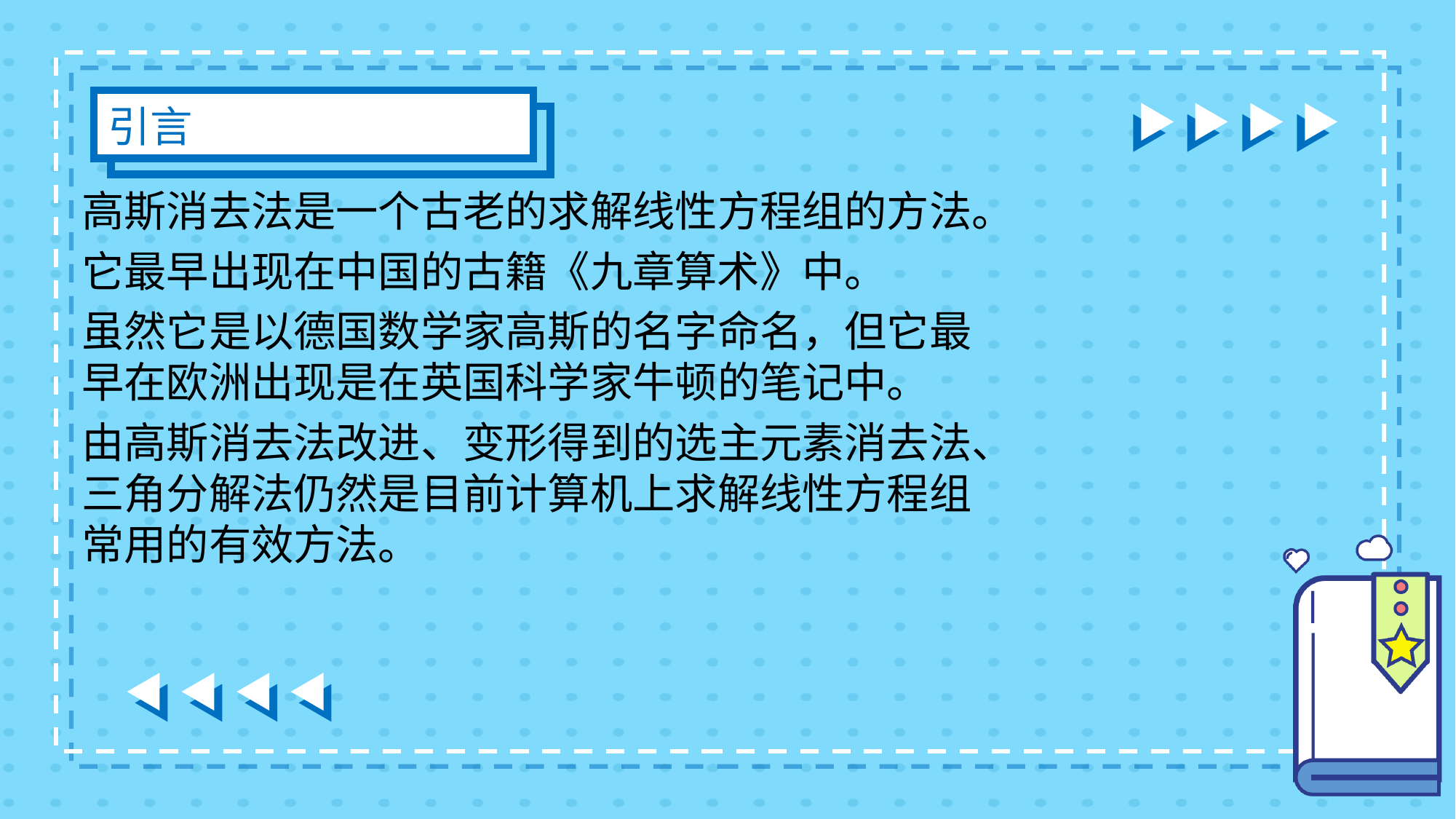

引言
高斯消去法是一个古老的求解线性方程组的方法。
它最早出现在中国的古籍《九章算术》中。
虽然它是以德国数学家高斯的名字命名，但它最早在欧洲出现是在英国科学家牛顿的笔记中。
由高斯消去法改进、变形得到的选主元素消去法、三角分解法仍然是目前计算机上求解线性方程组常用的有效方法。